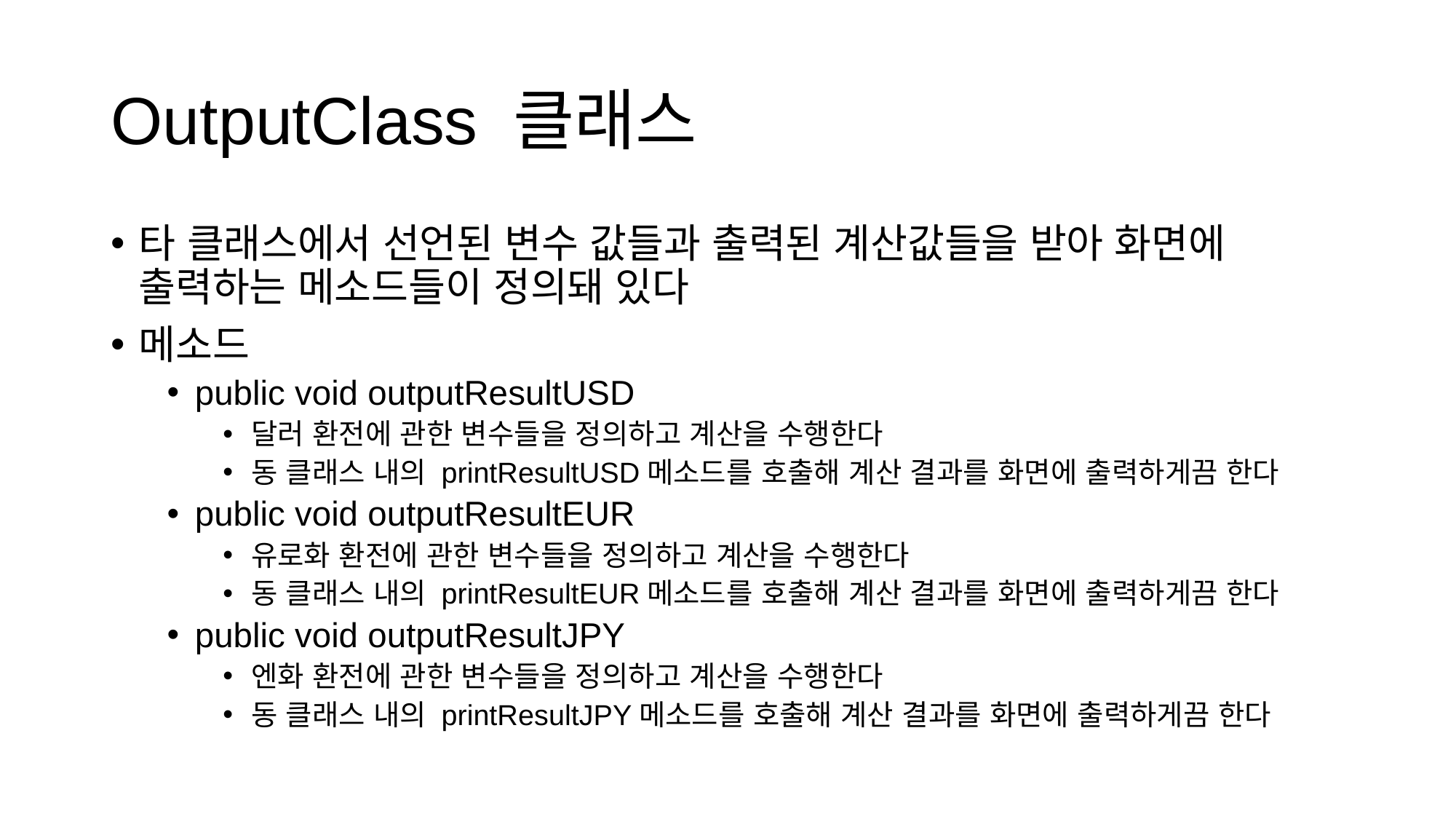

# OutputClass 클래스
타 클래스에서 선언된 변수 값들과 출력된 계산값들을 받아 화면에 출력하는 메소드들이 정의돼 있다
메소드
public void outputResultUSD
달러 환전에 관한 변수들을 정의하고 계산을 수행한다
동 클래스 내의 printResultUSD메소드를 호출해 계산 결과를 화면에 출력하게끔 한다
public void outputResultEUR
유로화 환전에 관한 변수들을 정의하고 계산을 수행한다
동 클래스 내의 printResultEUR메소드를 호출해 계산 결과를 화면에 출력하게끔 한다
public void outputResultJPY
엔화 환전에 관한 변수들을 정의하고 계산을 수행한다
동 클래스 내의 printResultJPY메소드를 호출해 계산 결과를 화면에 출력하게끔 한다